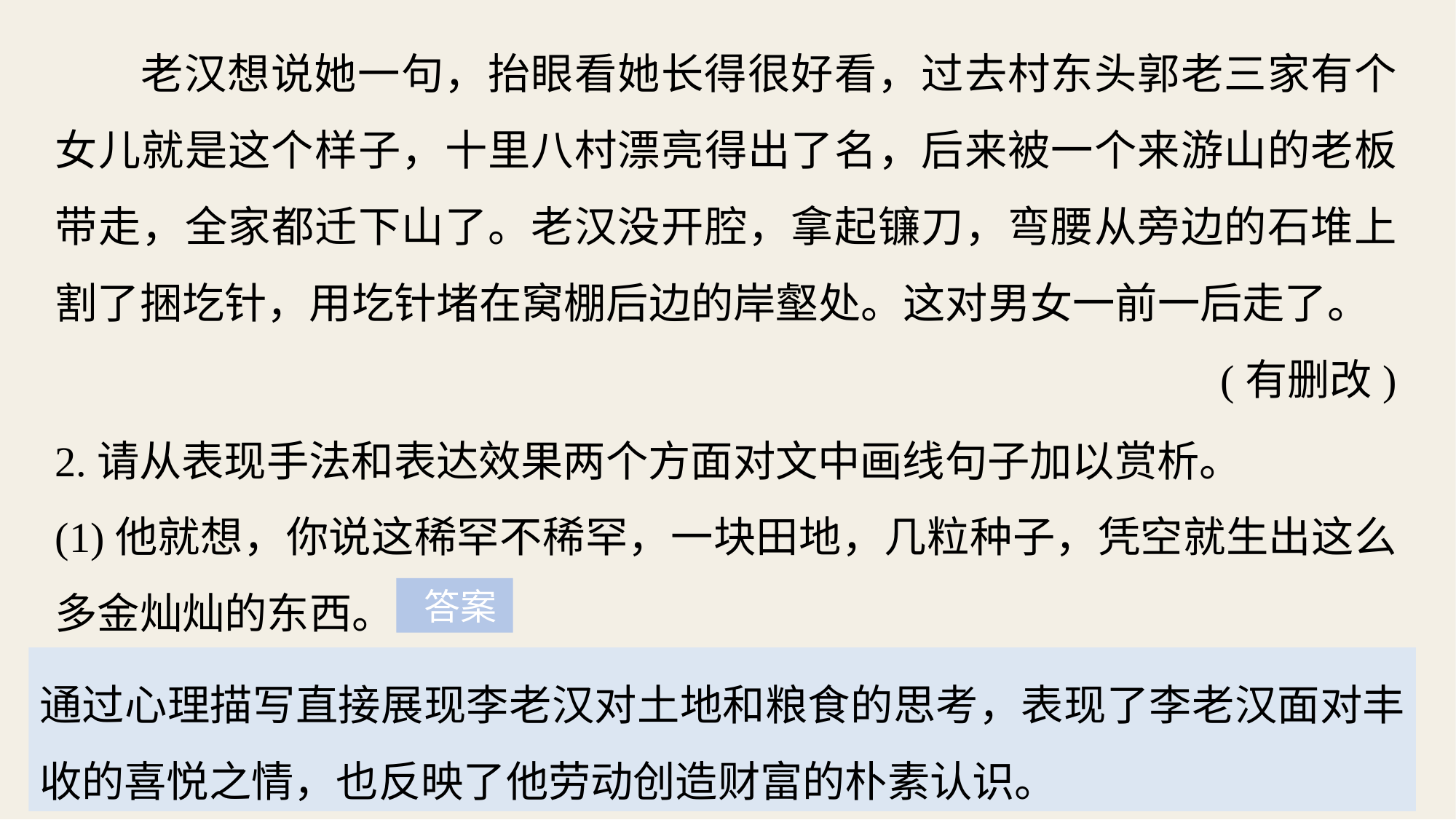

老汉想说她一句，抬眼看她长得很好看，过去村东头郭老三家有个女儿就是这个样子，十里八村漂亮得出了名，后来被一个来游山的老板带走，全家都迁下山了。老汉没开腔，拿起镰刀，弯腰从旁边的石堆上割了捆圪针，用圪针堵在窝棚后边的岸壑处。这对男女一前一后走了。
(有删改)
2.请从表现手法和表达效果两个方面对文中画线句子加以赏析。
(1)他就想，你说这稀罕不稀罕，一块田地，几粒种子，凭空就生出这么多金灿灿的东西。
 答案
通过心理描写直接展现李老汉对土地和粮食的思考，表现了李老汉面对丰收的喜悦之情，也反映了他劳动创造财富的朴素认识。